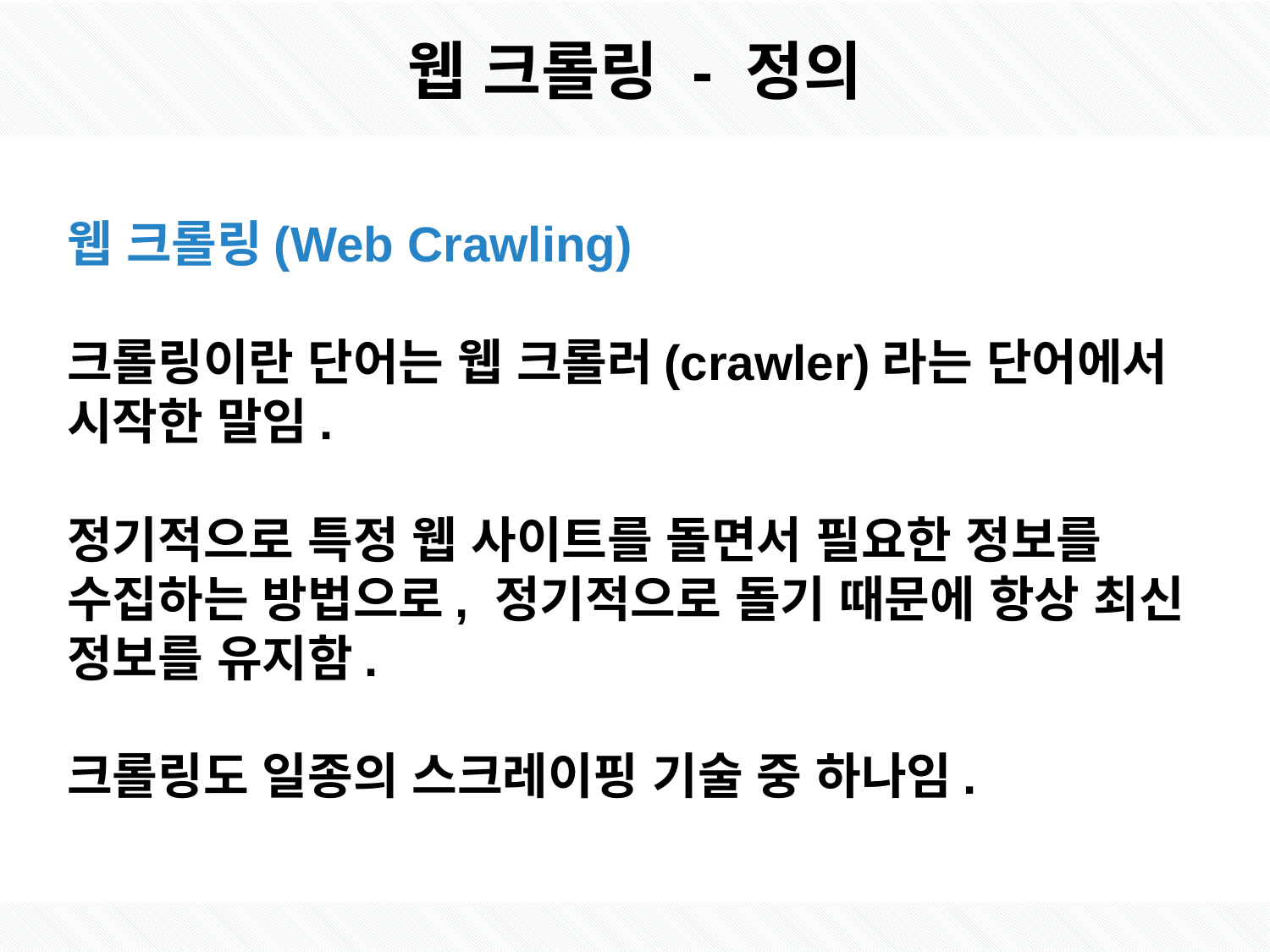

# 웹 크롤링 - 정의
웹 크롤링(Web Crawling)

크롤링이란 단어는 웹 크롤러(crawler)라는 단어에서 시작한 말임.

정기적으로 특정 웹 사이트를 돌면서 필요한 정보를 수집하는 방법으로, 정기적으로 돌기 때문에 항상 최신 정보를 유지함.

크롤링도 일종의 스크레이핑 기술 중 하나임.